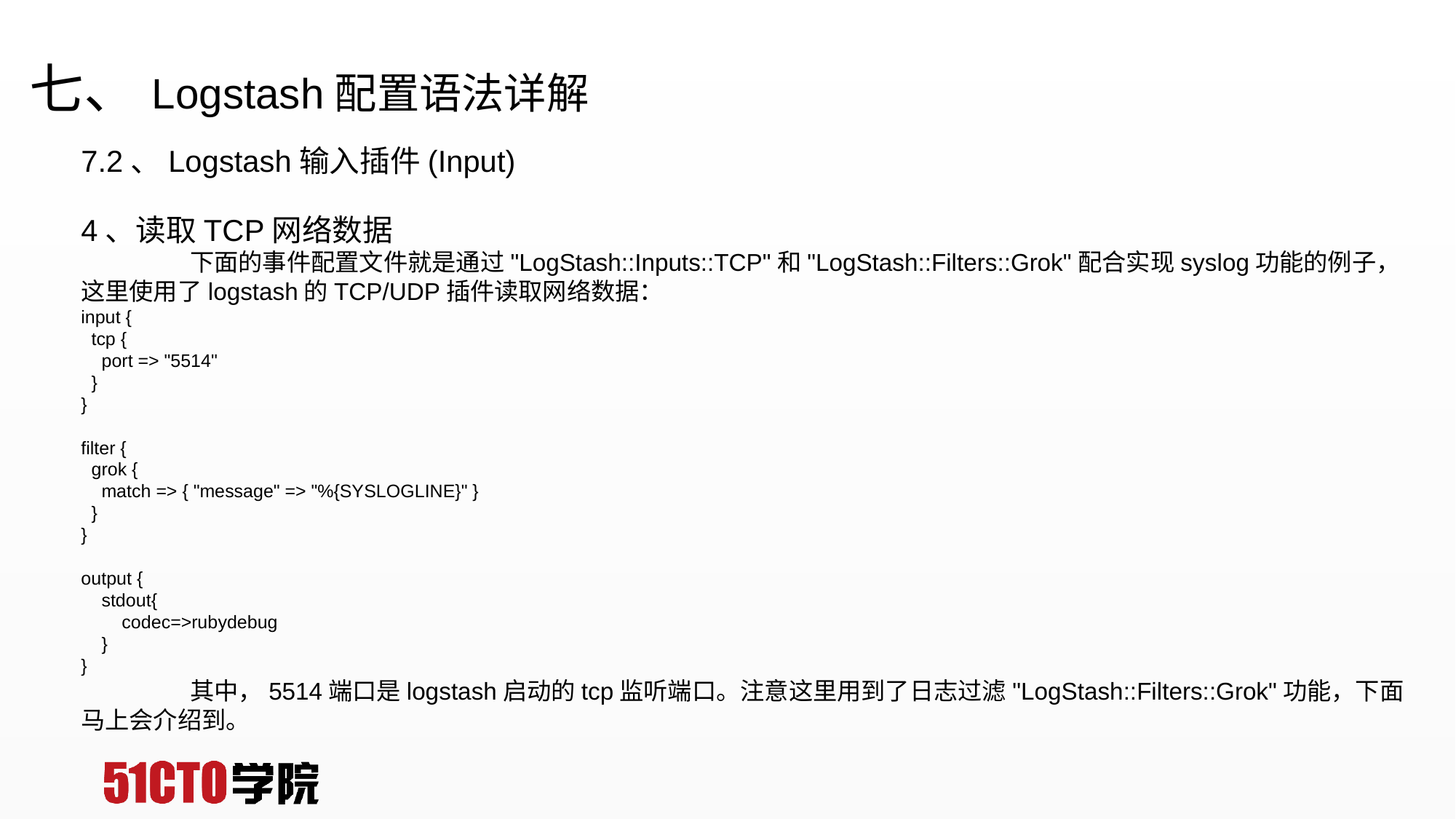

# 七、Logstash配置语法详解
7.2、Logstash输入插件(Input)

4、读取TCP网络数据
	下面的事件配置文件就是通过"LogStash::Inputs::TCP"和"LogStash::Filters::Grok"配合实现syslog功能的例子，这里使用了logstash的TCP/UDP插件读取网络数据：
input {
  tcp {
    port => "5514"
  }
}

filter {
  grok {
    match => { "message" => "%{SYSLOGLINE}" }
  }
}

output {
    stdout{
        codec=>rubydebug
    }
}
	其中，5514端口是logstash启动的tcp监听端口。注意这里用到了日志过滤"LogStash::Filters::Grok"功能，下面马上会介绍到。